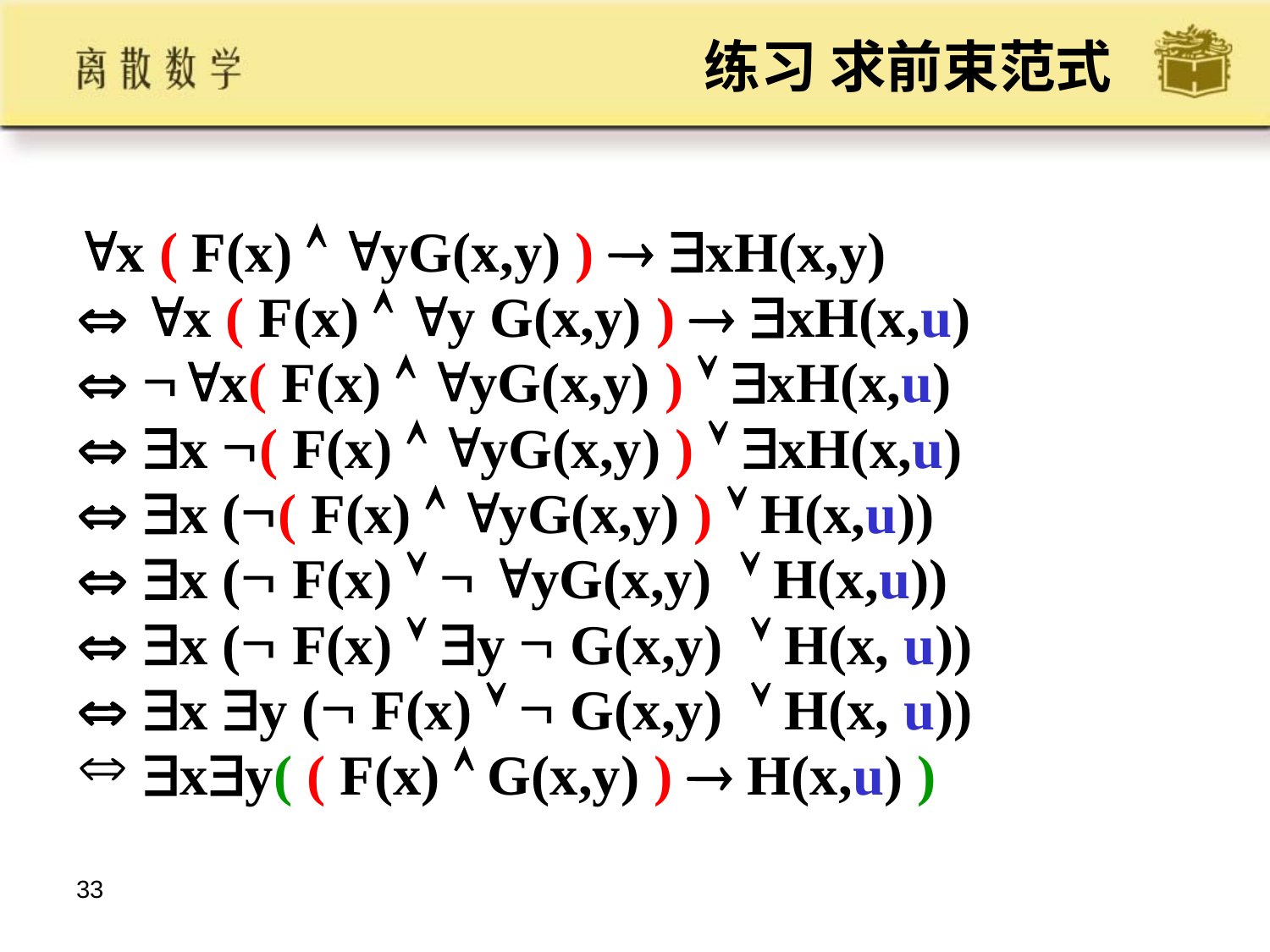

# 练习 求前束范式
∀x ( F(x) ∧ ∀yG(x,y) ) → ∃xH(x,y)
⇔ ∀x ( F(x) ∧ ∀y G(x,y) ) → ∃xH(x,u)
⇔ ¬∀x( F(x) ∧ ∀yG(x,y) ) ∨ ∃xH(x,u)
⇔ ∃x ¬( F(x) ∧ ∀yG(x,y) ) ∨ ∃xH(x,u)
⇔ ∃x (¬( F(x) ∧ ∀yG(x,y) ) ∨ H(x,u))
⇔ ∃x (¬ F(x) ∨ ¬ ∀yG(x,y)  ∨ H(x,u))
⇔ ∃x (¬ F(x) ∨ ∃y ¬ G(x,y)  ∨ H(x, u))
⇔ ∃x ∃y (¬ F(x) ∨ ¬ G(x,y)  ∨ H(x, u))
 ∃x∃y( ( F(x) ∧ G(x,y) ) → H(x,u) )

33